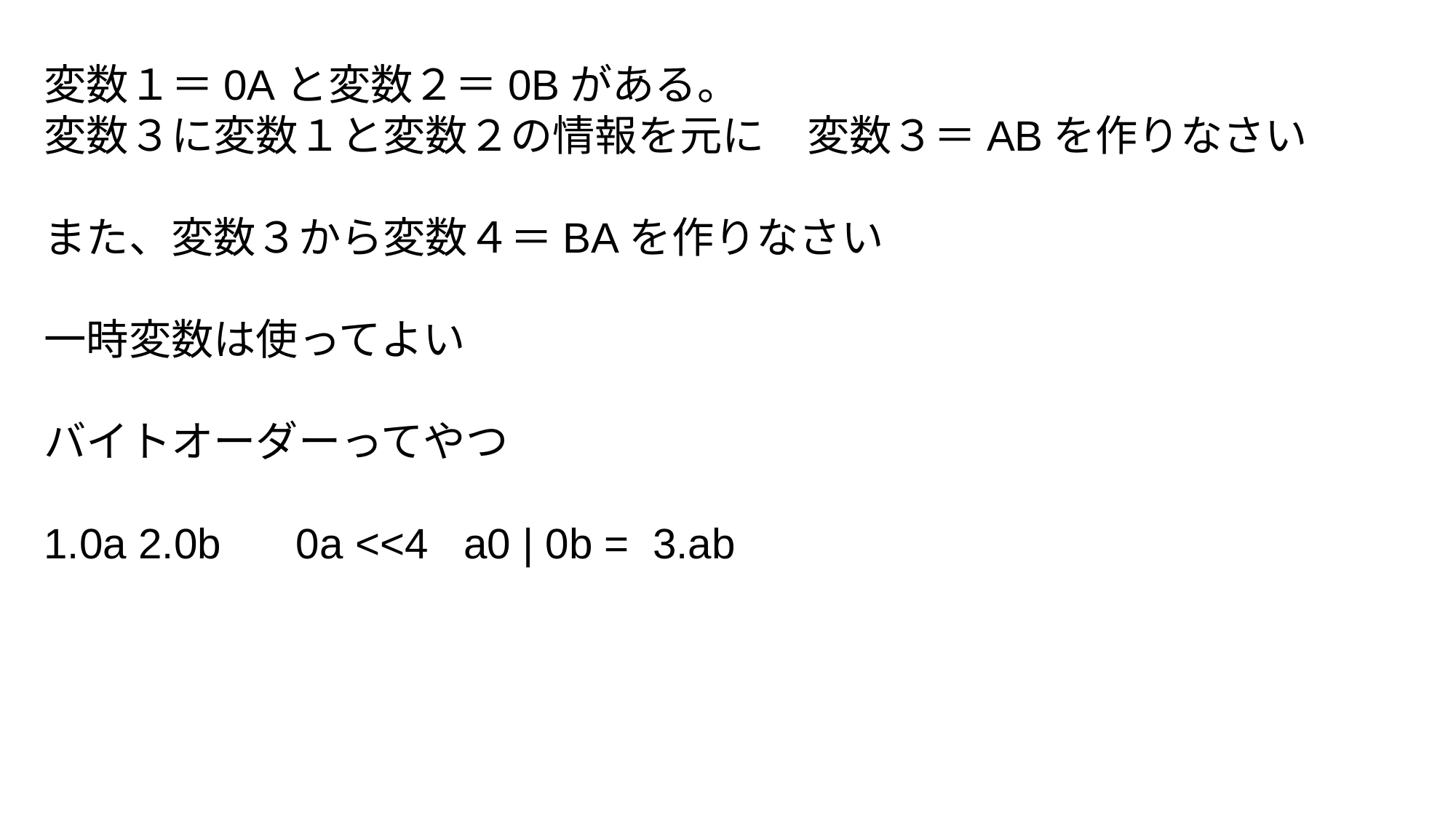

変数１＝0Aと変数２＝0Bがある。
変数３に変数１と変数２の情報を元に　変数３＝ABを作りなさい

また、変数３から変数４＝BAを作りなさい

一時変数は使ってよい

バイトオーダーってやつ

1.0a 2.0b 　0a <<4   a0 | 0b =  3.ab